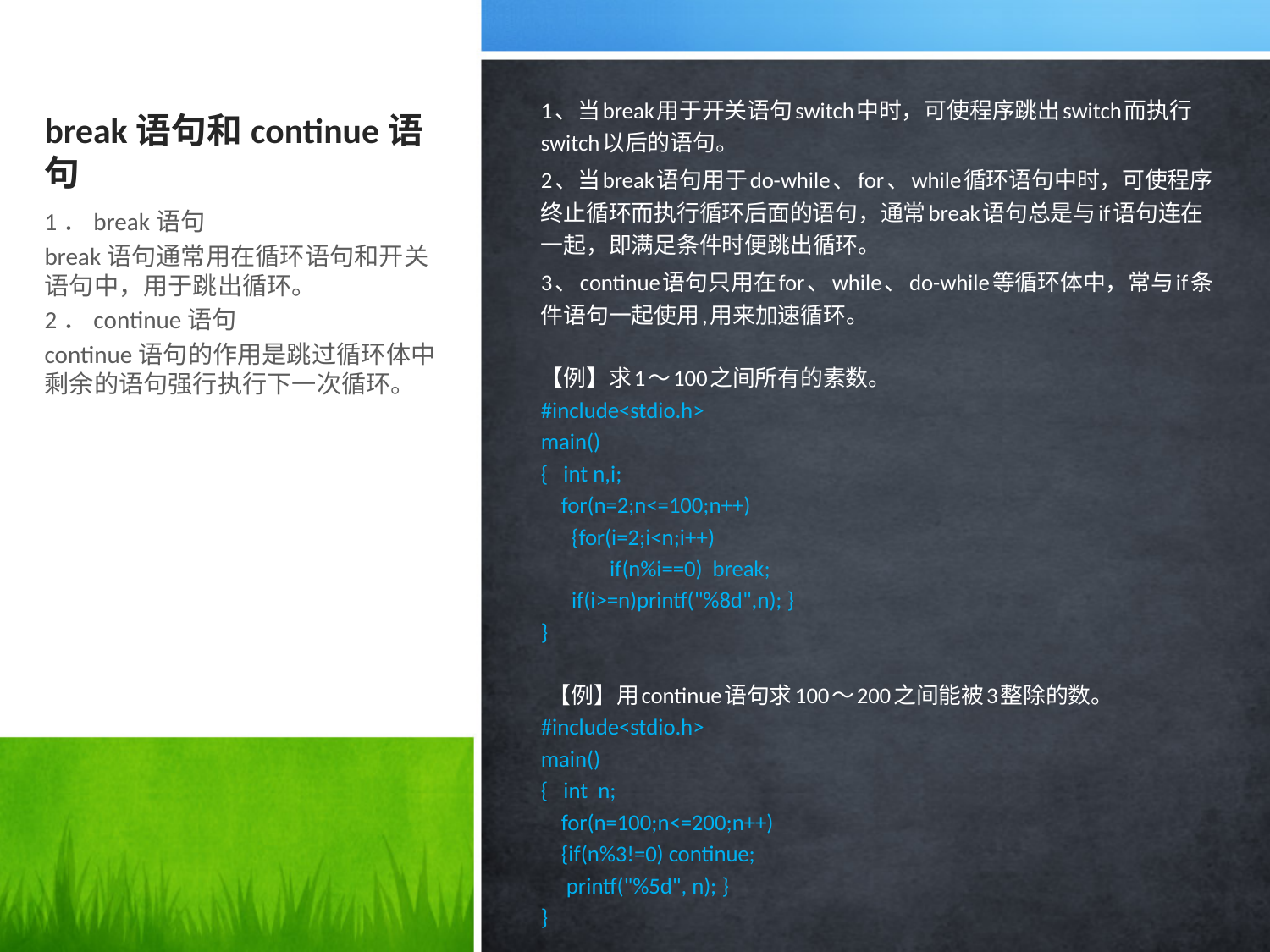

# break语句和continue语句
1、当break用于开关语句switch中时，可使程序跳出switch而执行switch以后的语句。
2、当break语句用于do-while、for、while循环语句中时，可使程序终止循环而执行循环后面的语句，通常break语句总是与if语句连在一起，即满足条件时便跳出循环。
3、continue语句只用在for、while、do-while等循环体中，常与if条件语句一起使用,用来加速循环。

【例】求1～100之间所有的素数。
#include<stdio.h>
main()
{   int n,i;
    for(n=2;n<=100;n++)
      {for(i=2;i<n;i++)
	  if(n%i==0)  break;
      if(i>=n)printf("%8d",n); }
}

 【例】用continue语句求100～200之间能被3整除的数。
#include<stdio.h>
main()
{   int  n;
    for(n=100;n<=200;n++)
    {if(n%3!=0) continue;
     printf("%5d", n); }
}

1．break语句
break语句通常用在循环语句和开关语句中，用于跳出循环。
2．continue语句
continue语句的作用是跳过循环体中剩余的语句强行执行下一次循环。